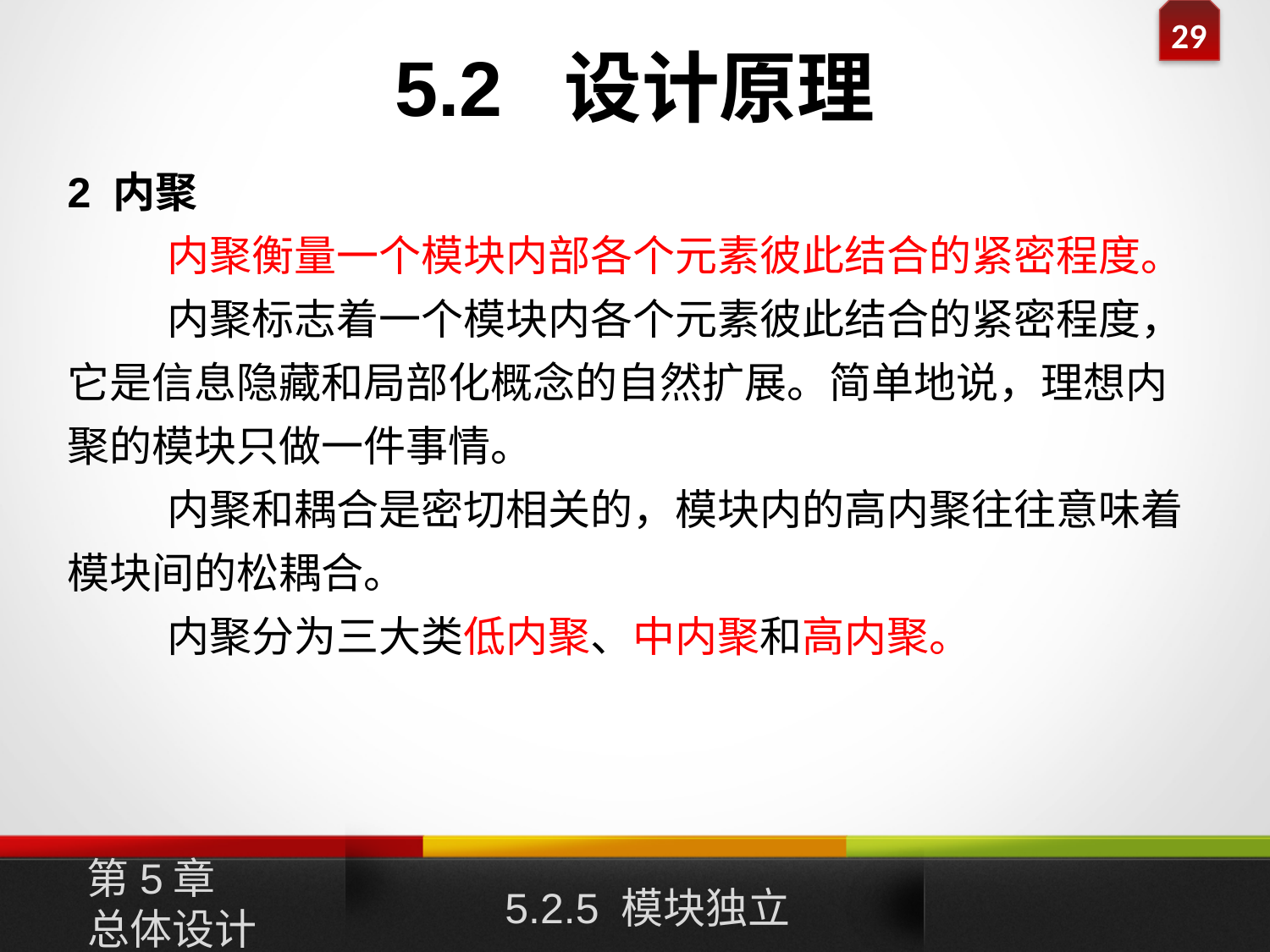

# 5.2  设计原理
2 内聚
内聚衡量一个模块内部各个元素彼此结合的紧密程度。
内聚标志着一个模块内各个元素彼此结合的紧密程度，它是信息隐藏和局部化概念的自然扩展。简单地说，理想内聚的模块只做一件事情。
内聚和耦合是密切相关的，模块内的高内聚往往意味着模块间的松耦合。
内聚分为三大类低内聚、中内聚和高内聚。
第5章
总体设计
5.2.5 模块独立